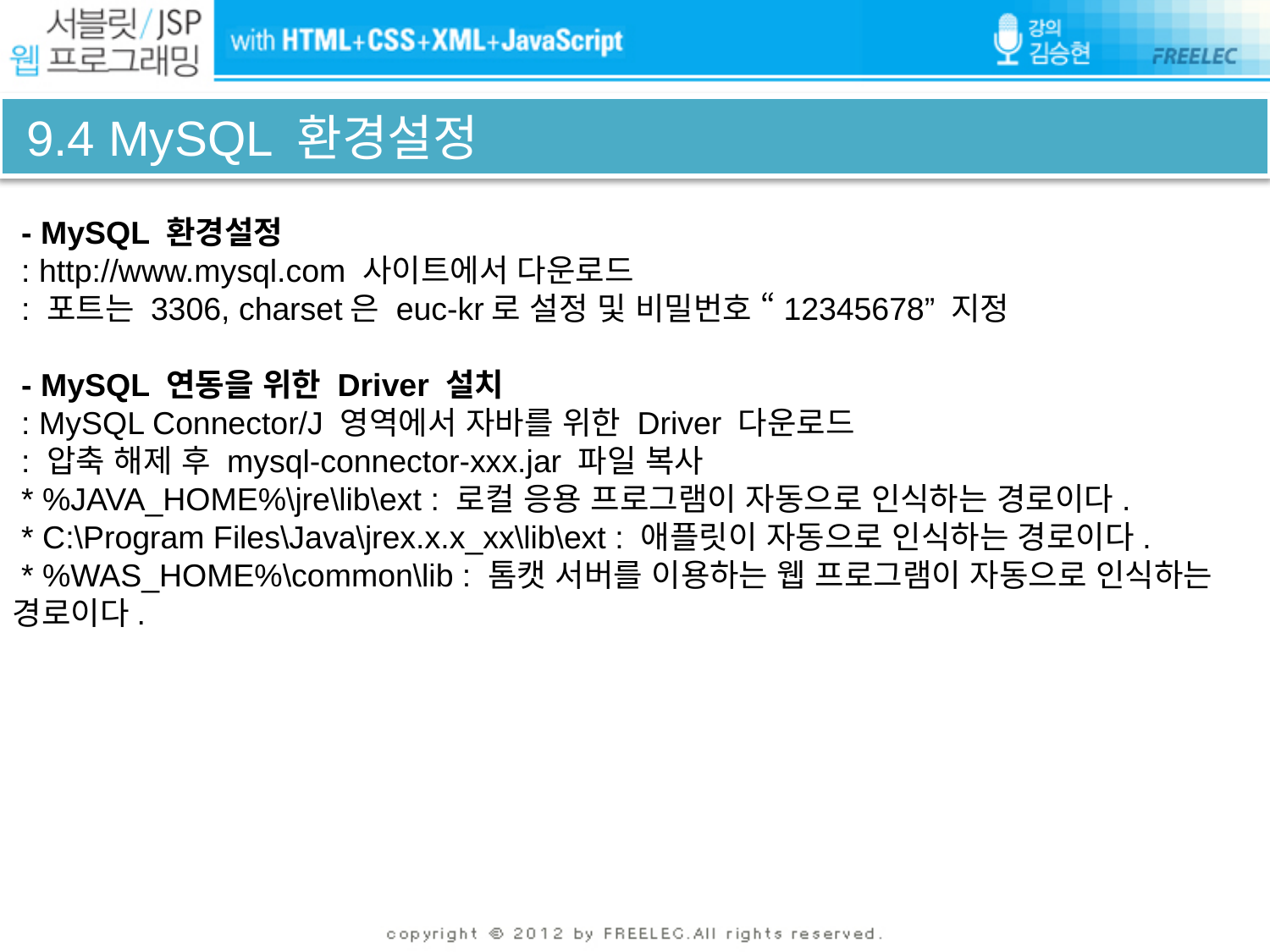

# 9.4 MySQL 환경설정
 - MySQL 환경설정
 : http://www.mysql.com 사이트에서 다운로드
 : 포트는 3306, charset은 euc-kr로 설정 및 비밀번호 “12345678” 지정

 - MySQL 연동을 위한 Driver 설치
 : MySQL Connector/J 영역에서 자바를 위한 Driver 다운로드
 : 압축 해제 후 mysql-connector-xxx.jar 파일 복사
 * %JAVA_HOME%\jre\lib\ext : 로컬 응용 프로그램이 자동으로 인식하는 경로이다.
 * C:\Program Files\Java\jrex.x.x_xx\lib\ext : 애플릿이 자동으로 인식하는 경로이다.
 * %WAS_HOME%\common\lib : 톰캣 서버를 이용하는 웹 프로그램이 자동으로 인식하는 경로이다.